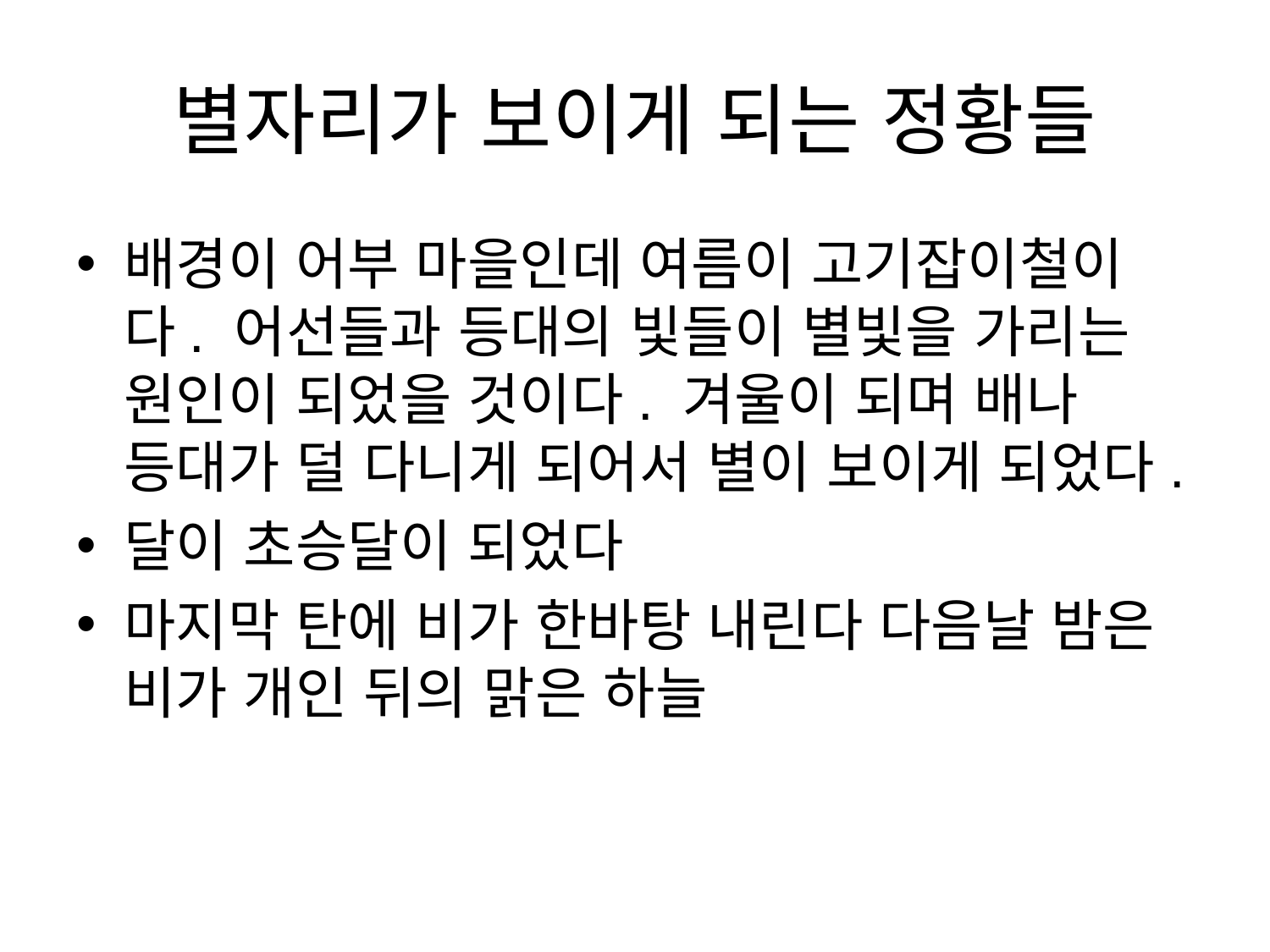

# 별자리가 보이게 되는 정황들
배경이 어부 마을인데 여름이 고기잡이철이다. 어선들과 등대의 빛들이 별빛을 가리는 원인이 되었을 것이다. 겨울이 되며 배나 등대가 덜 다니게 되어서 별이 보이게 되었다.
달이 초승달이 되었다
마지막 탄에 비가 한바탕 내린다 다음날 밤은 비가 개인 뒤의 맑은 하늘